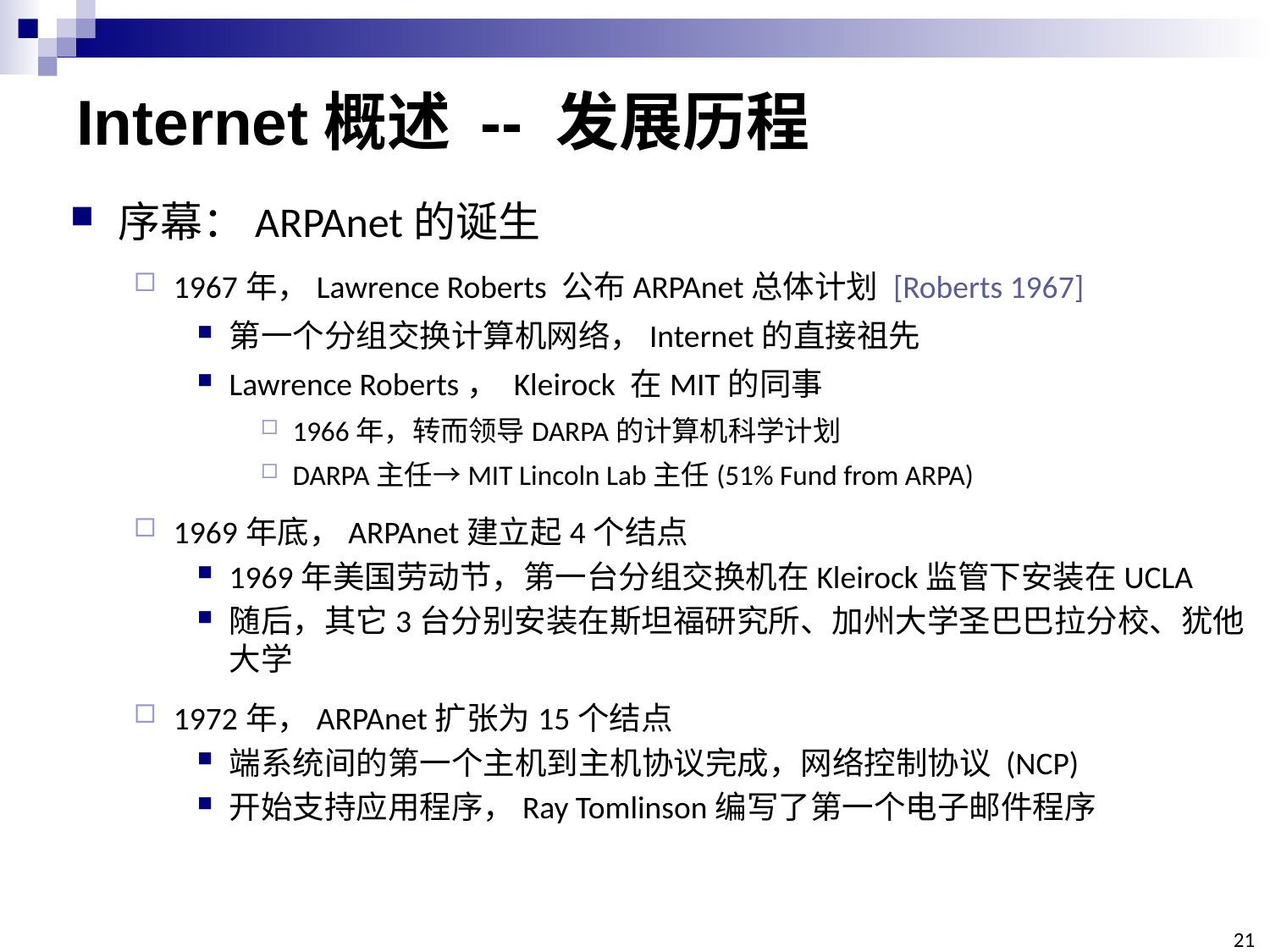

# Internet概述 -- 发展历程
序幕：ARPAnet的诞生
1967年，Lawrence Roberts 公布ARPAnet总体计划 [Roberts 1967]
第一个分组交换计算机网络，Internet的直接祖先
Lawrence Roberts， Kleirock 在MIT的同事
1966年，转而领导DARPA的计算机科学计划
DARPA主任→MIT Lincoln Lab主任(51% Fund from ARPA)
1969年底，ARPAnet建立起4个结点
1969年美国劳动节，第一台分组交换机在Kleirock监管下安装在UCLA
随后，其它3台分别安装在斯坦福研究所、加州大学圣巴巴拉分校、犹他大学
1972年，ARPAnet扩张为15个结点
端系统间的第一个主机到主机协议完成，网络控制协议 (NCP)
开始支持应用程序，Ray Tomlinson编写了第一个电子邮件程序
21